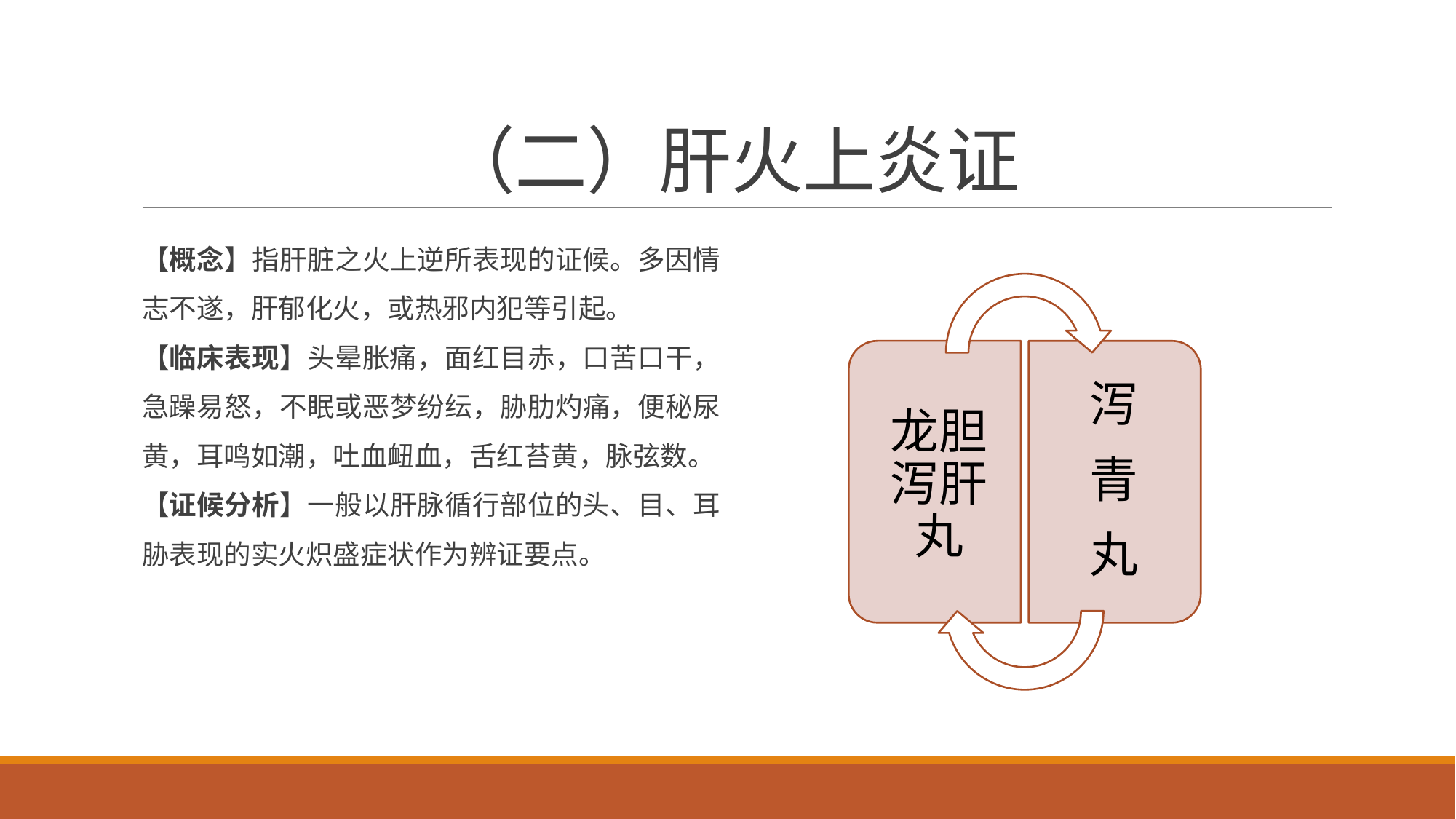

# （二）肝火上炎证
【概念】指肝脏之火上逆所表现的证候。多因情志不遂，肝郁化火，或热邪内犯等引起。
【临床表现】头晕胀痛，面红目赤，口苦口干，急躁易怒，不眠或恶梦纷纭，胁肋灼痛，便秘尿黄，耳鸣如潮，吐血衄血，舌红苔黄，脉弦数。
【证候分析】一般以肝脉循行部位的头、目、耳胁表现的实火炽盛症状作为辨证要点。
龙胆泻肝丸
泻
青
丸